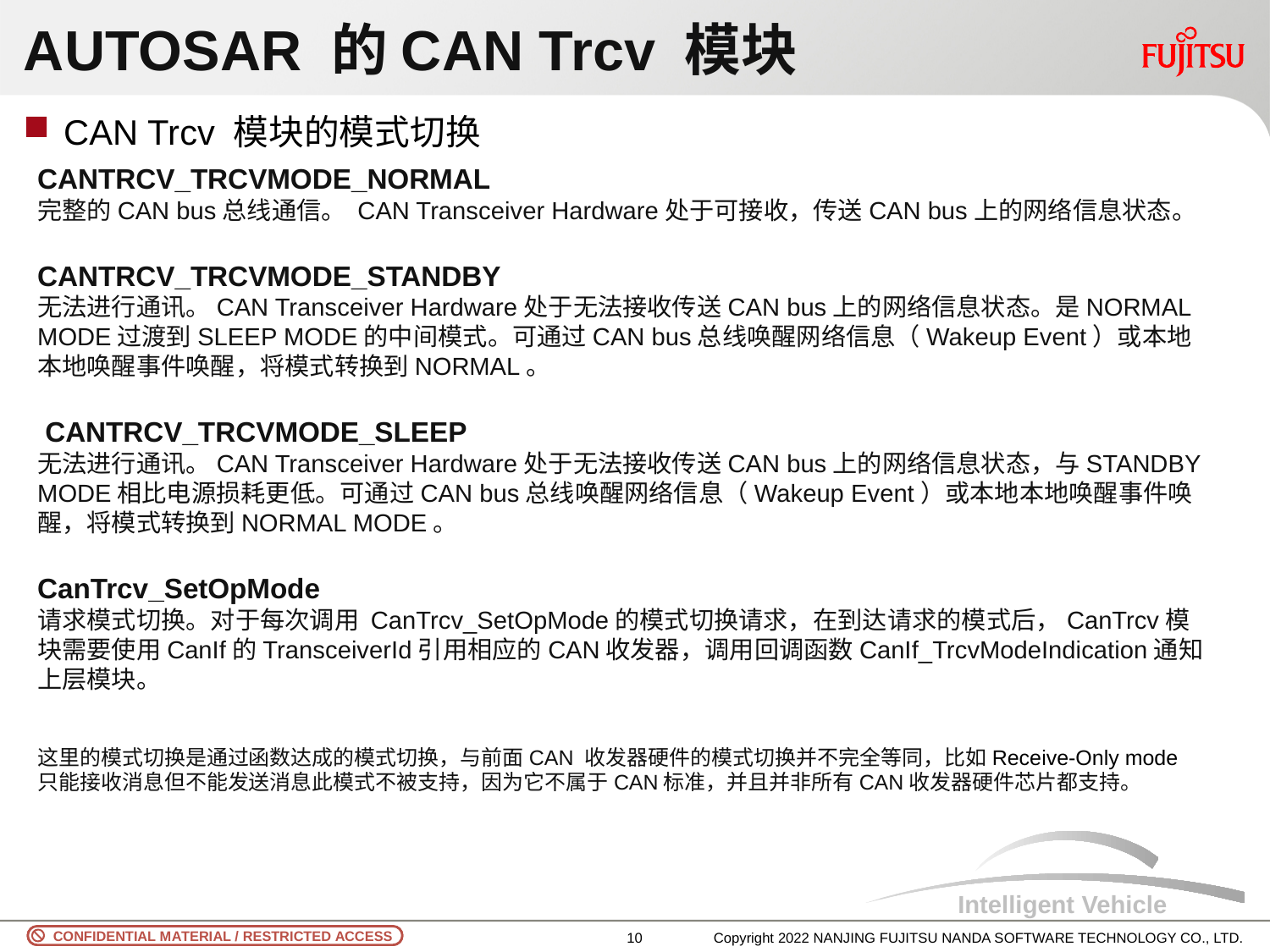

# AUTOSAR 的CAN Trcv 模块
CAN Trcv 模块的模式切换
CANTRCV_TRCVMODE_NORMAL
完整的CAN bus总线通信。 CAN Transceiver Hardware处于可接收，传送CAN bus上的网络信息状态。

CANTRCV_TRCVMODE_STANDBY
无法进行通讯。CAN Transceiver Hardware处于无法接收传送CAN bus上的网络信息状态。是NORMAL MODE过渡到SLEEP MODE的中间模式。可通过CAN bus总线唤醒网络信息（Wakeup Event）或本地本地唤醒事件唤醒，将模式转换到NORMAL。

 CANTRCV_TRCVMODE_SLEEP
无法进行通讯。CAN Transceiver Hardware处于无法接收传送CAN bus上的网络信息状态，与STANDBY MODE相比电源损耗更低。可通过CAN bus总线唤醒网络信息（Wakeup Event）或本地本地唤醒事件唤醒，将模式转换到NORMAL MODE。

CanTrcv_SetOpMode
请求模式切换。对于每次调用 CanTrcv_SetOpMode的模式切换请求，在到达请求的模式后，CanTrcv模块需要使用CanIf的TransceiverId引用相应的CAN收发器，调用回调函数CanIf_TrcvModeIndication通知上层模块。

这里的模式切换是通过函数达成的模式切换，与前面CAN 收发器硬件的模式切换并不完全等同，比如Receive-Only mode只能接收消息但不能发送消息此模式不被支持，因为它不属于CAN标准，并且并非所有CAN收发器硬件芯片都支持。
10
Copyright 2022 NANJING FUJITSU NANDA SOFTWARE TECHNOLOGY CO., LTD.